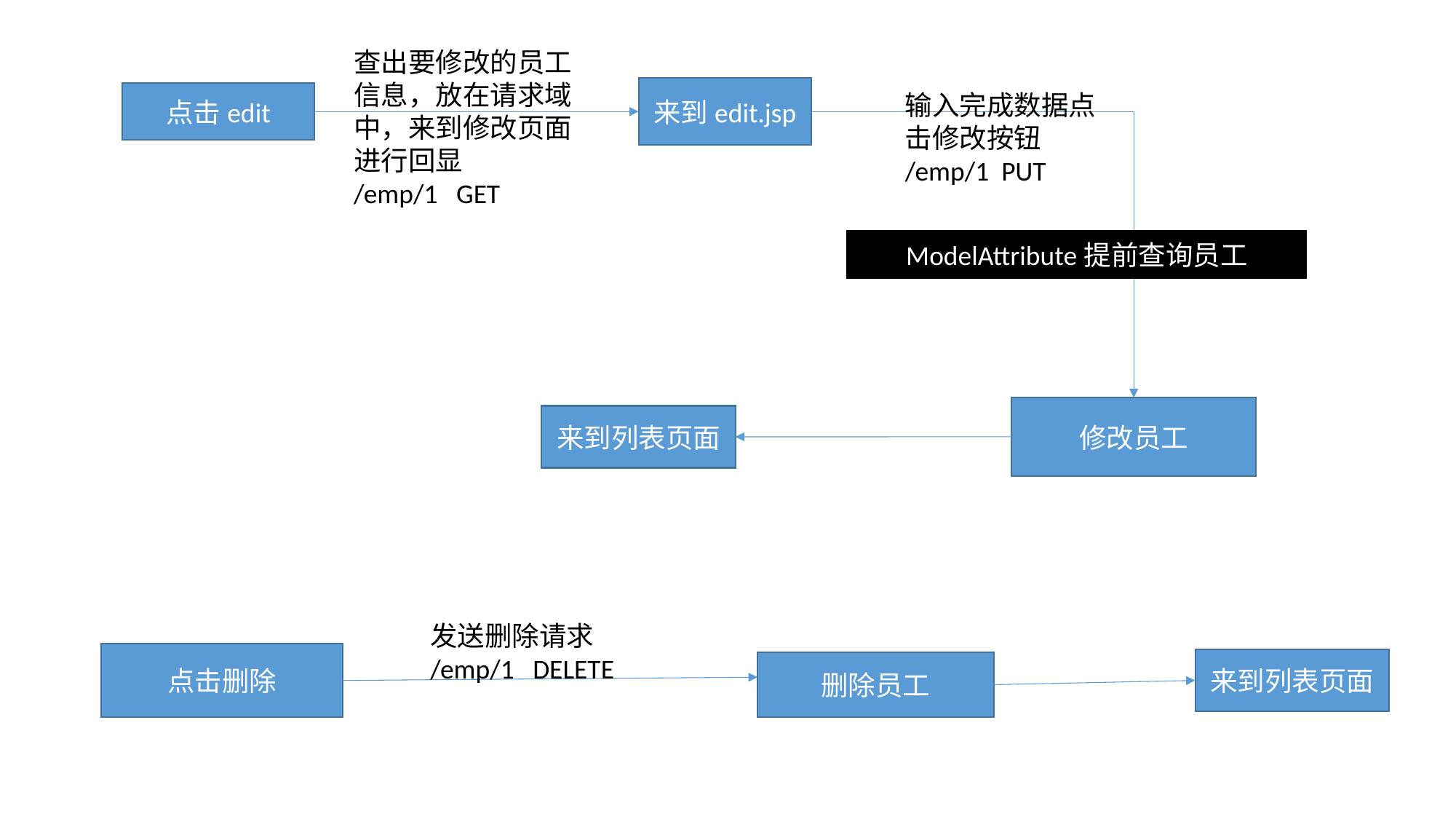

查出要修改的员工信息，放在请求域中，来到修改页面进行回显
/emp/1   GET
来到edit.jsp
点击edit
输入完成数据点击修改按钮
/emp/1  PUT
ModelAttribute提前查询员工
修改员工
来到列表页面
发送删除请求
/emp/1   DELETE
点击删除
来到列表页面
删除员工